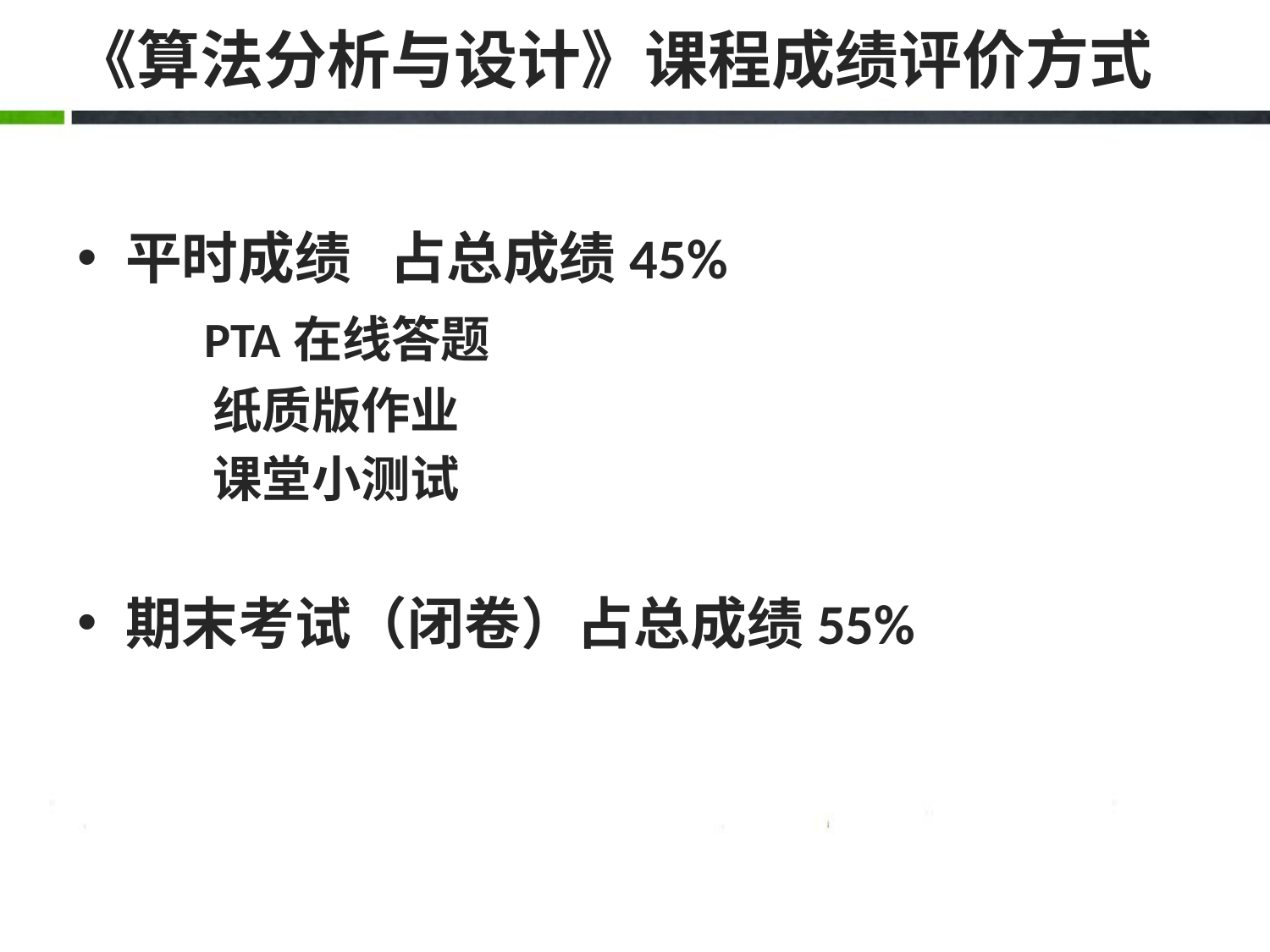

# 《算法分析与设计》课程成绩评价方式
平时成绩   占总成绩45%
          PTA在线答题
           纸质版作业
           课堂小测试

期末考试（闭卷）占总成绩55%